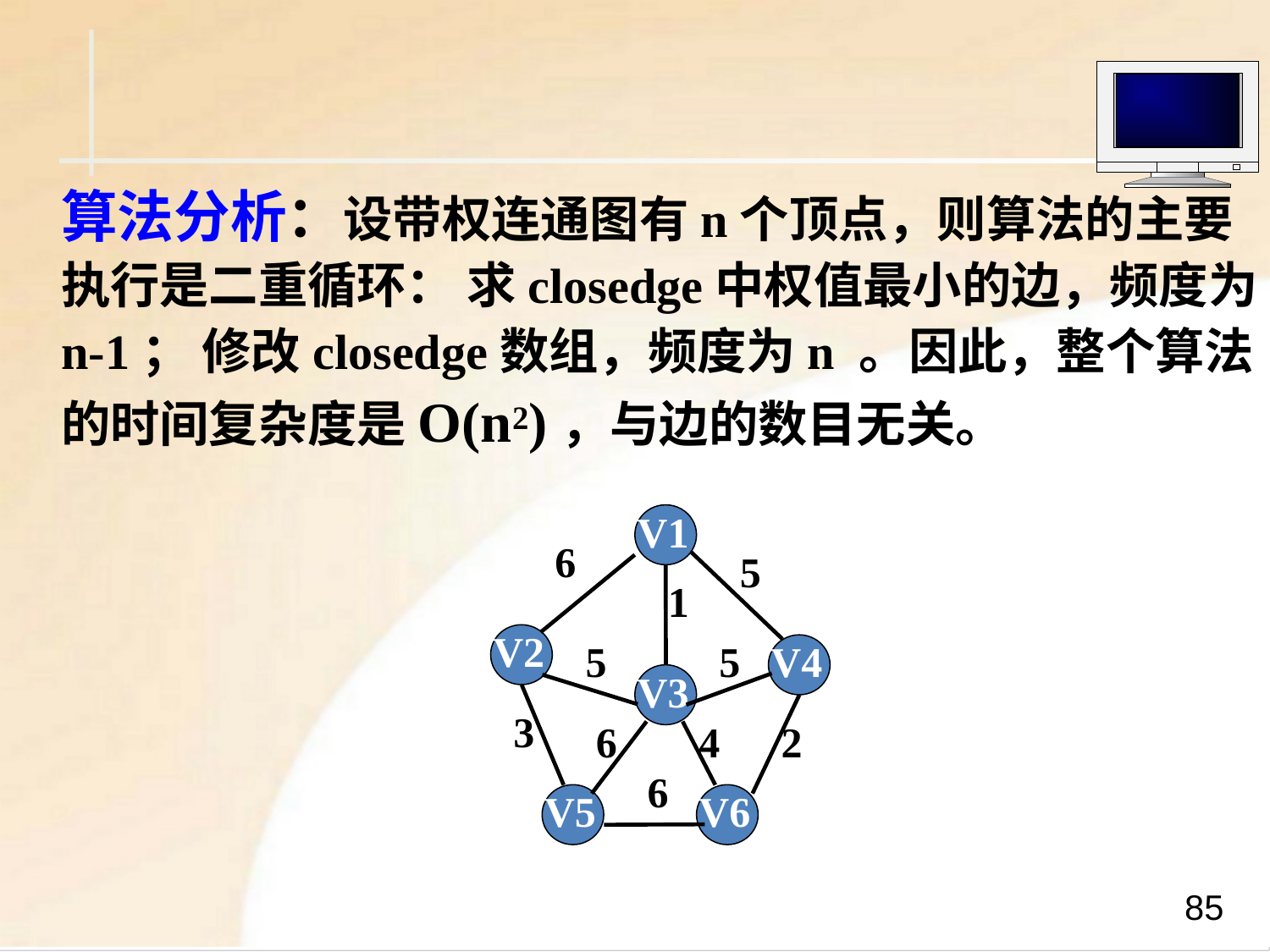

算法分析：设带权连通图有n个顶点，则算法的主要执行是二重循环： 求closedge中权值最小的边，频度为n-1； 修改closedge数组，频度为n 。因此，整个算法的时间复杂度是O(n2)，与边的数目无关。
V1

V2

V4

V3

V5

V6

6
5
1
5
5
3
6
4
2
6